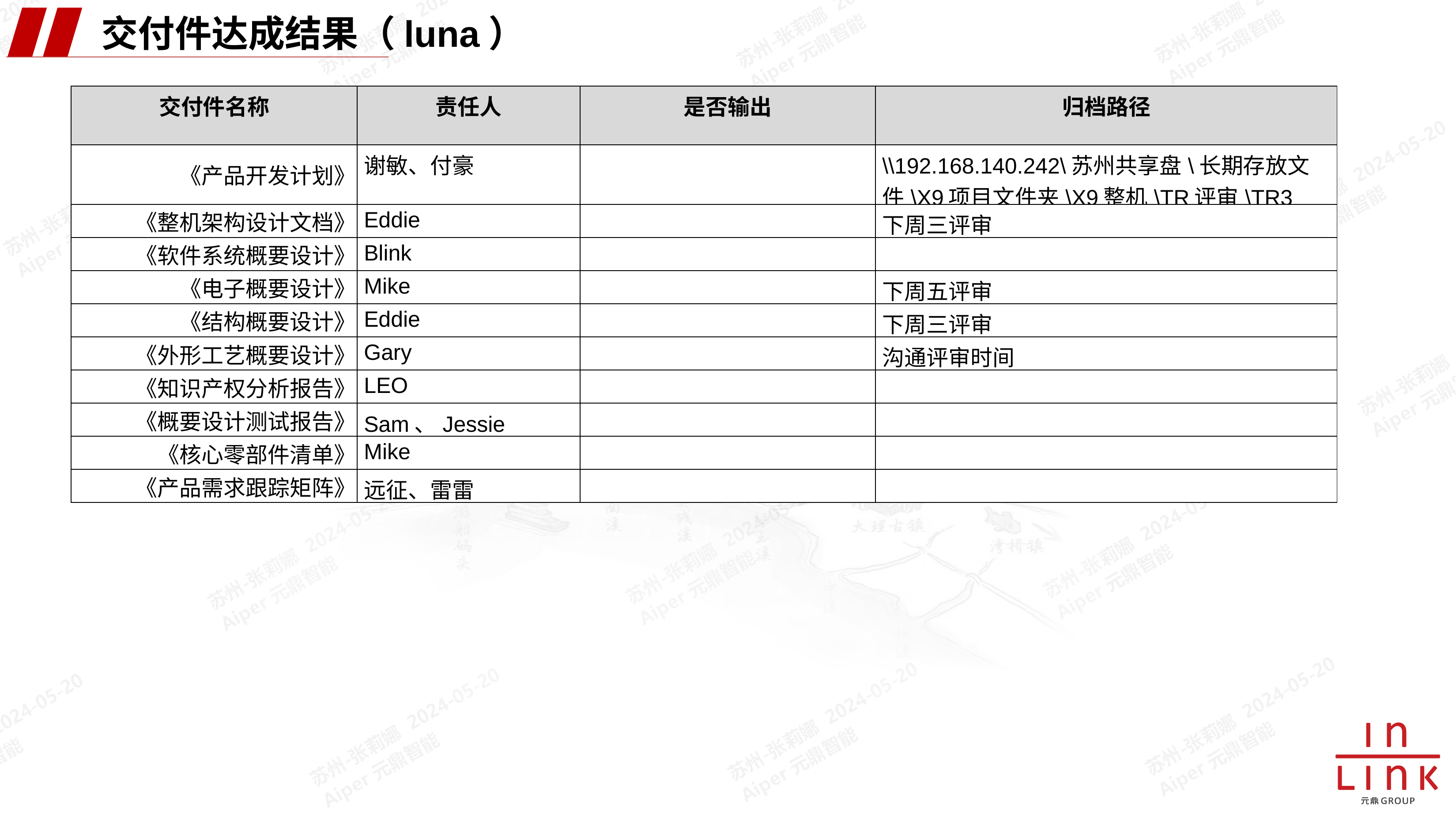

交付件达成结果（luna）
| 交付件名称 | 责任人 | 是否输出 | 归档路径 |
| --- | --- | --- | --- |
| 《产品开发计划》 | 谢敏、付豪 |  | \\192.168.140.242\苏州共享盘\长期存放文件\X9项目文件夹\X9整机\TR评审\TR3 |
| 《整机架构设计文档》 | Eddie |  | 下周三评审 |
| 《软件系统概要设计》 | Blink |  |  |
| 《电子概要设计》 | Mike |  | 下周五评审 |
| 《结构概要设计》 | Eddie |  | 下周三评审 |
| 《外形工艺概要设计》 | Gary |  | 沟通评审时间 |
| 《知识产权分析报告》 | LEO |  |  |
| 《概要设计测试报告》 | Sam、Jessie |  |  |
| 《核心零部件清单》 | Mike |  |  |
| 《产品需求跟踪矩阵》 | 远征、雷雷 |  |  |